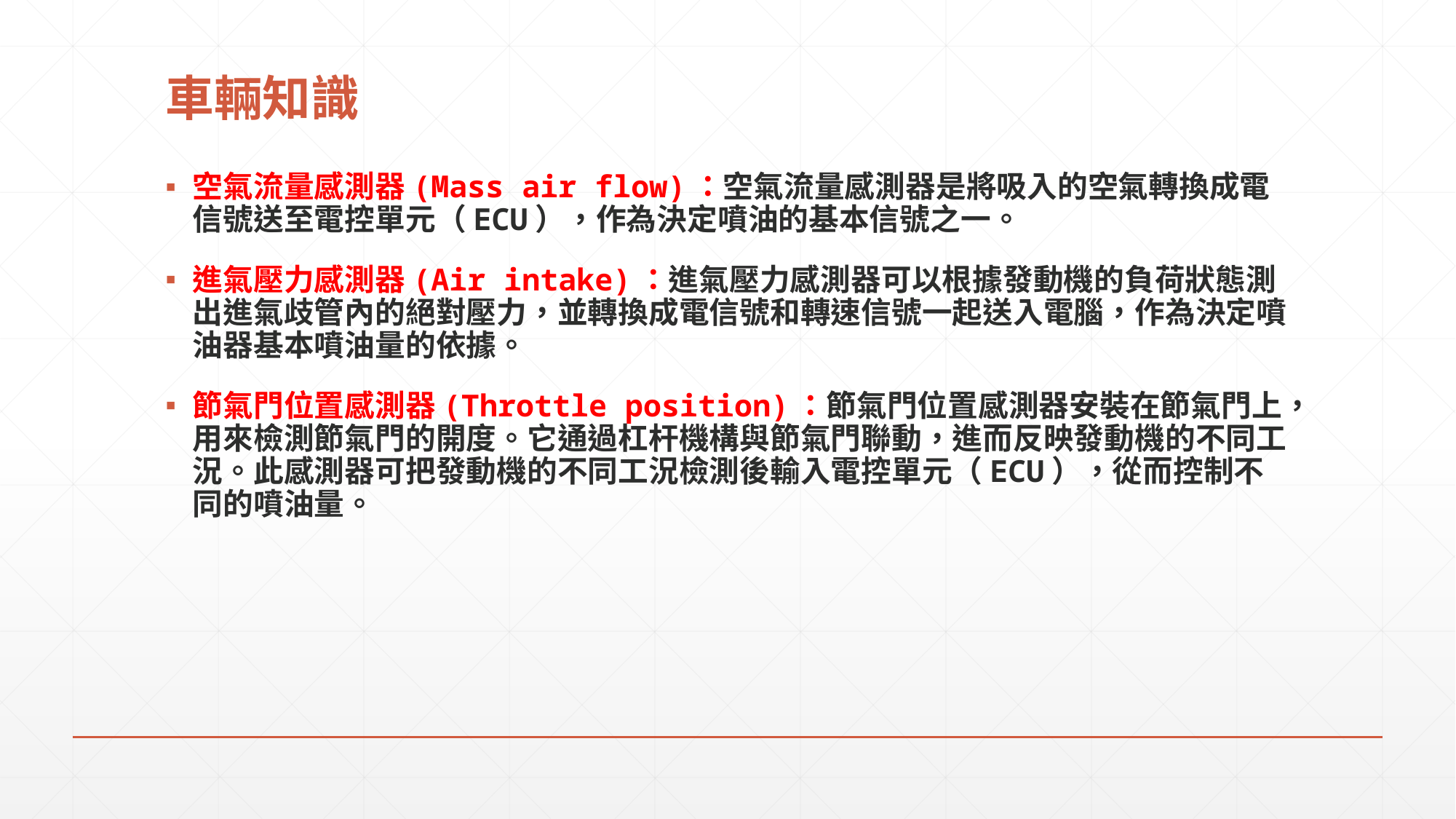

# 車輛知識
空氣流量感測器(Mass air flow)：空氣流量感測器是將吸入的空氣轉換成電信號送至電控單元（ECU），作為決定噴油的基本信號之一。
進氣壓力感測器(Air intake)：進氣壓力感測器可以根據發動機的負荷狀態測出進氣歧管內的絕對壓力，並轉換成電信號和轉速信號一起送入電腦，作為決定噴油器基本噴油量的依據。
節氣門位置感測器(Throttle position)：節氣門位置感測器安裝在節氣門上，用來檢測節氣門的開度。它通過杠杆機構與節氣門聯動，進而反映發動機的不同工況。此感測器可把發動機的不同工況檢測後輸入電控單元（ECU），從而控制不同的噴油量。